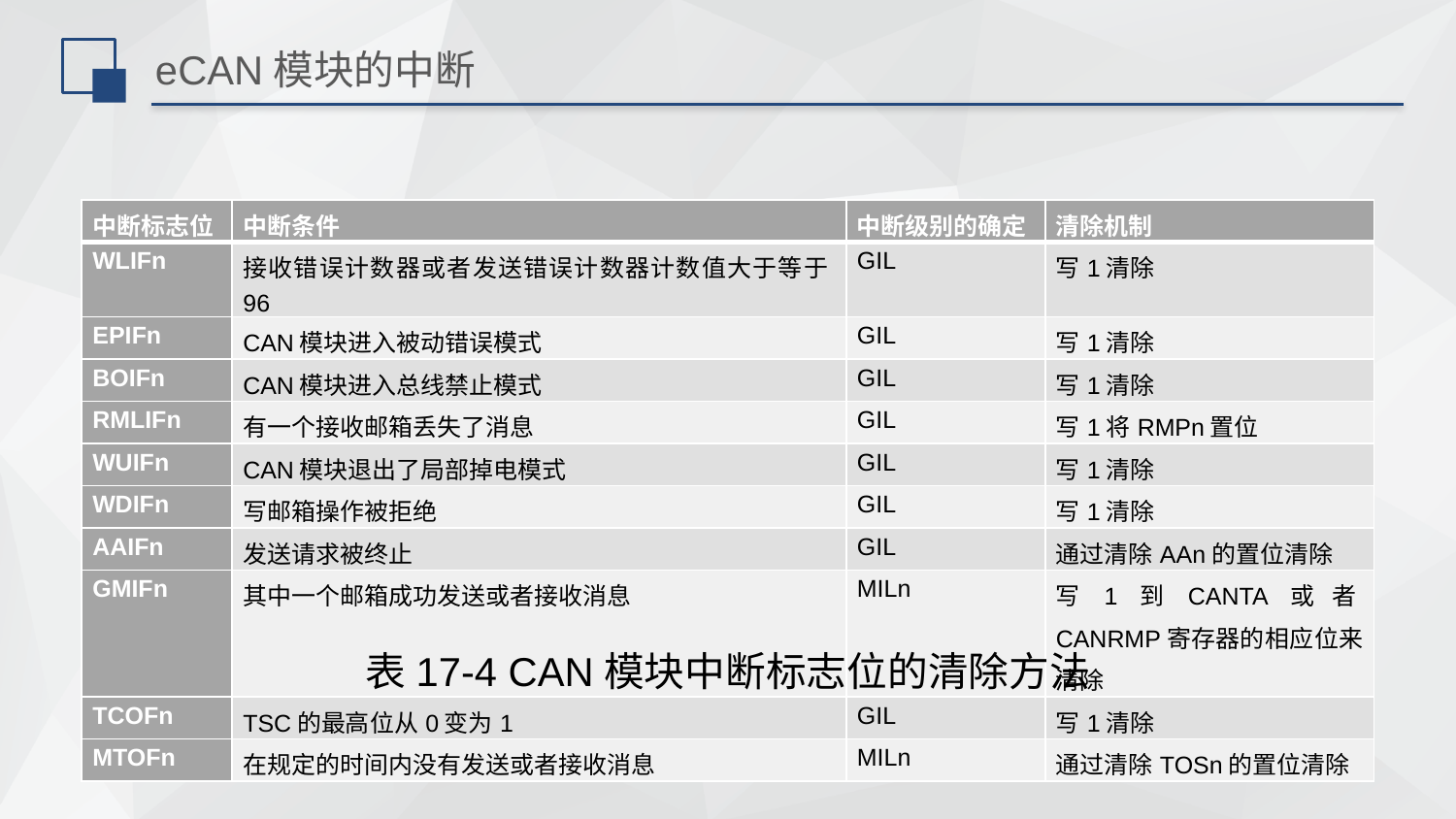

# eCAN模块的中断
| 中断标志位 | 中断条件 | 中断级别的确定 | 清除机制 |
| --- | --- | --- | --- |
| WLIFn | 接收错误计数器或者发送错误计数器计数值大于等于96 | GIL | 写1清除 |
| EPIFn | CAN模块进入被动错误模式 | GIL | 写1清除 |
| BOIFn | CAN模块进入总线禁止模式 | GIL | 写1清除 |
| RMLIFn | 有一个接收邮箱丢失了消息 | GIL | 写1将RMPn置位 |
| WUIFn | CAN模块退出了局部掉电模式 | GIL | 写1清除 |
| WDIFn | 写邮箱操作被拒绝 | GIL | 写1清除 |
| AAIFn | 发送请求被终止 | GIL | 通过清除AAn的置位清除 |
| GMIFn | 其中一个邮箱成功发送或者接收消息 | MILn | 写1到CANTA或者CANRMP寄存器的相应位来清除 |
| TCOFn | TSC的最高位从0变为1 | GIL | 写1清除 |
| MTOFn | 在规定的时间内没有发送或者接收消息 | MILn | 通过清除TOSn的置位清除 |
表17-4 CAN模块中断标志位的清除方法